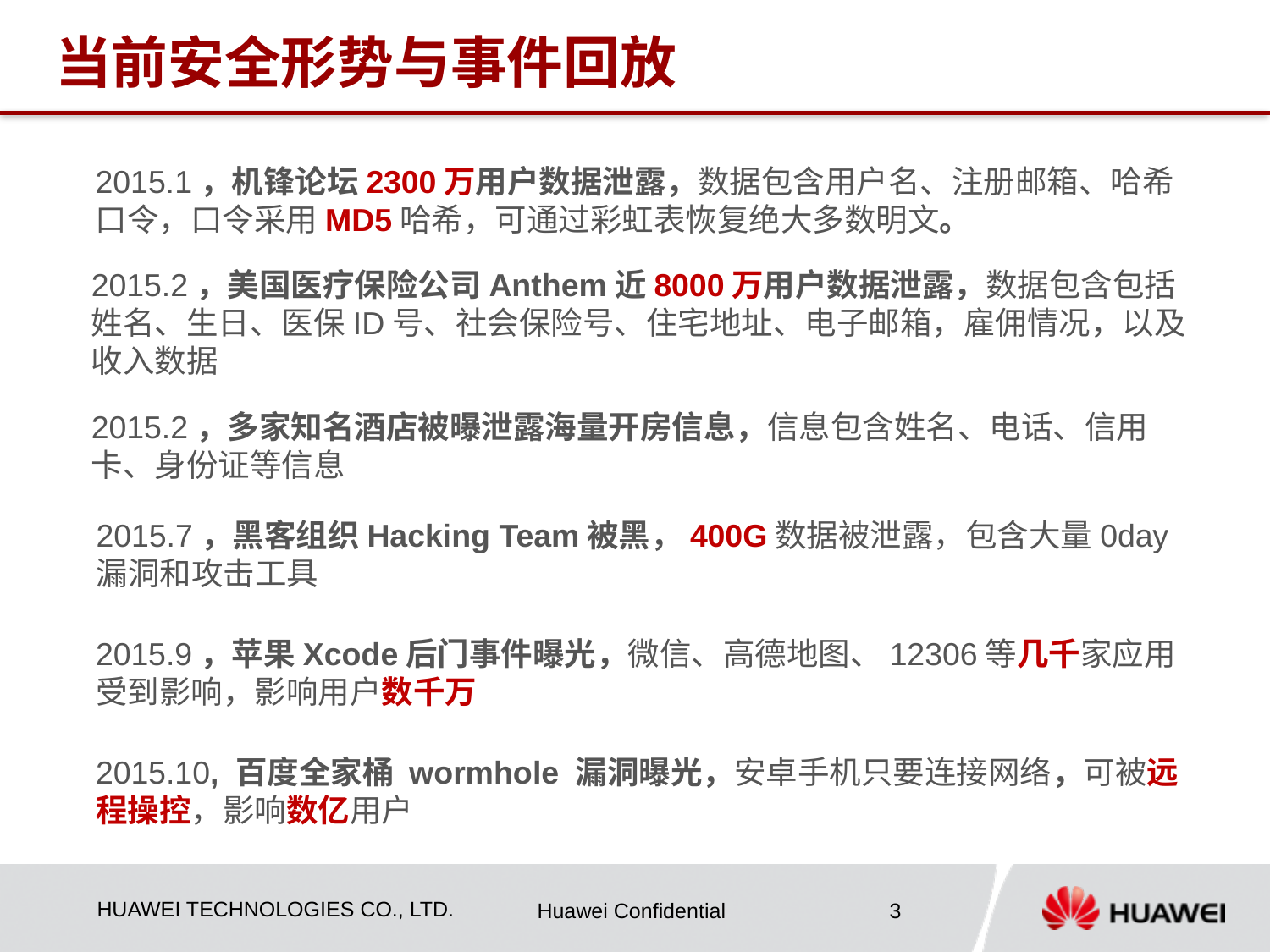

# 当前安全形势与事件回放
2015.1，机锋论坛2300万用户数据泄露，数据包含用户名、注册邮箱、哈希口令，口令采用MD5哈希，可通过彩虹表恢复绝大多数明文。
2015.2，美国医疗保险公司Anthem近8000万用户数据泄露，数据包含包括姓名、生日、医保ID号、社会保险号、住宅地址、电子邮箱，雇佣情况，以及收入数据
2015.2，多家知名酒店被曝泄露海量开房信息，信息包含姓名、电话、信用卡、身份证等信息
2015.7，黑客组织Hacking Team被黑，400G数据被泄露，包含大量0day漏洞和攻击工具
2015.9，苹果Xcode后门事件曝光，微信、高德地图、12306等几千家应用受到影响，影响用户数千万
2015.10, 百度全家桶 wormhole 漏洞曝光，安卓手机只要连接网络，可被远程操控，影响数亿用户